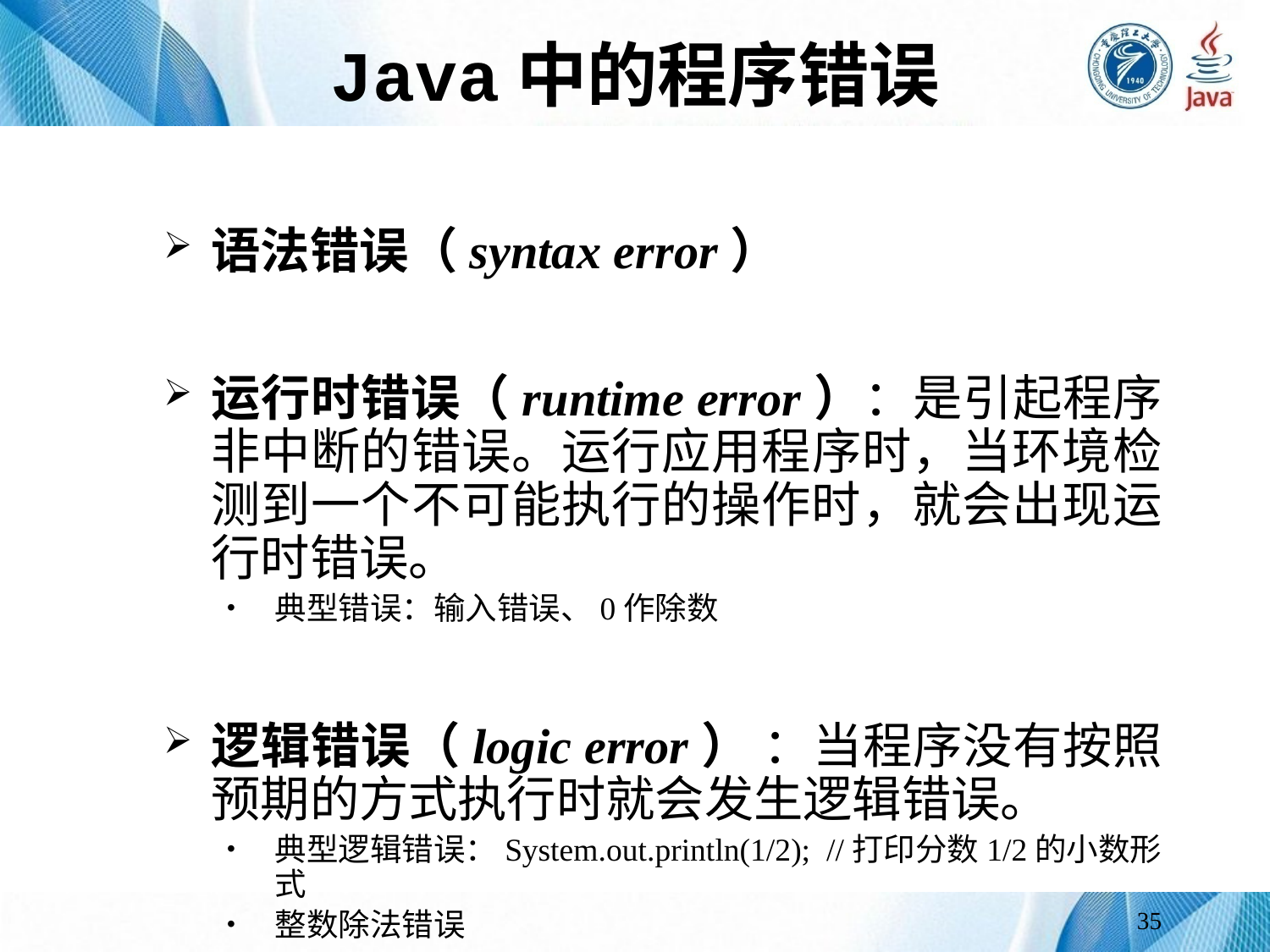

# Java中的程序错误

语法错误（syntax error）

运行时错误（runtime error）：是引起程序非中断的错误。运行应用程序时，当环境检测到一个不可能执行的操作时，就会出现运行时错误。
典型错误：输入错误、0作除数

逻辑错误（logic error） ：当程序没有按照预期的方式执行时就会发生逻辑错误。
典型逻辑错误：System.out.println(1/2);  //打印分数1/2的小数形式
整数除法错误

35